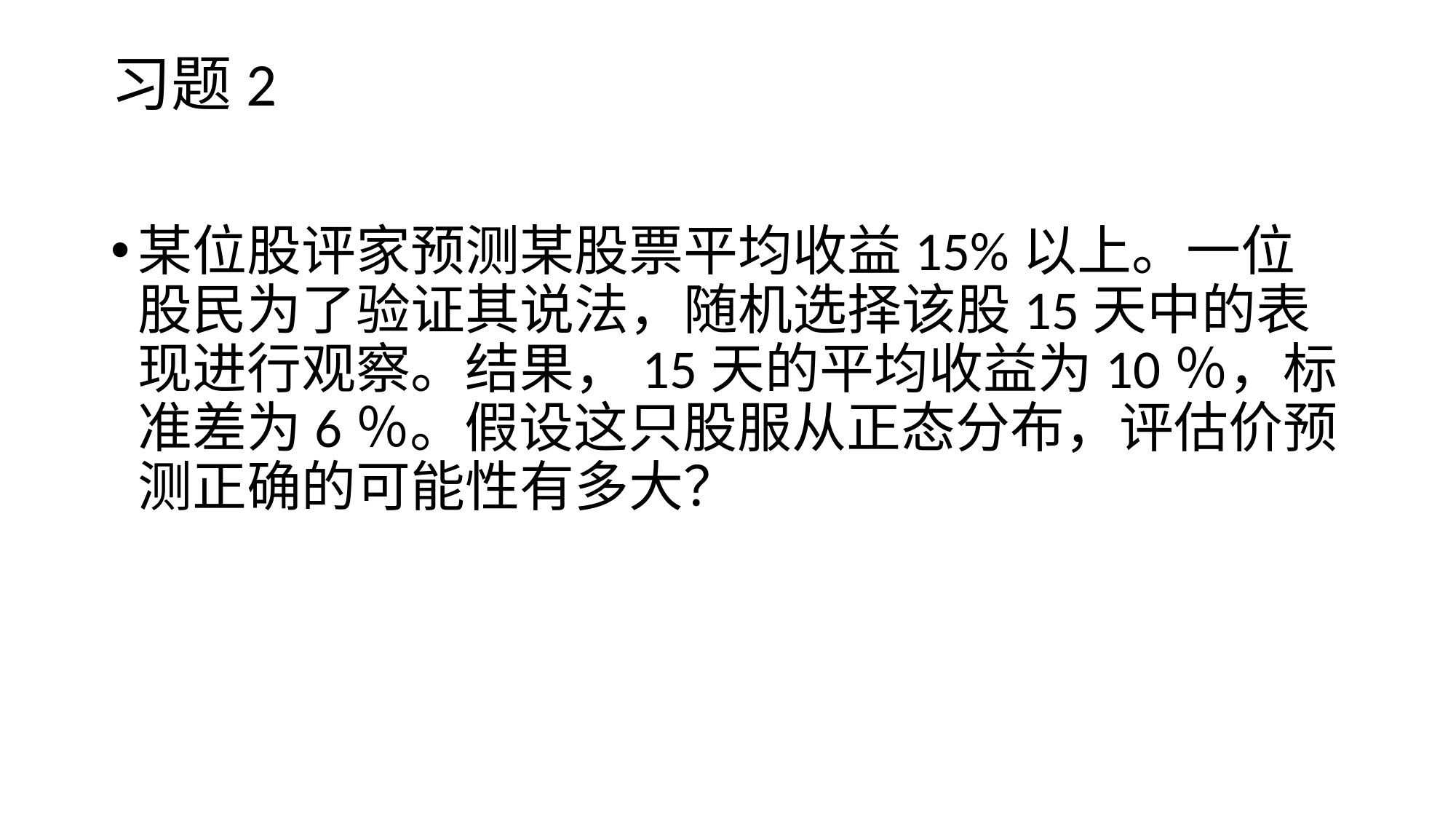

# 习题2
某位股评家预测某股票平均收益15%以上。一位股民为了验证其说法，随机选择该股15天中的表现进行观察。结果，15天的平均收益为10％，标准差为6％。假设这只股服从正态分布，评估价预测正确的可能性有多大？